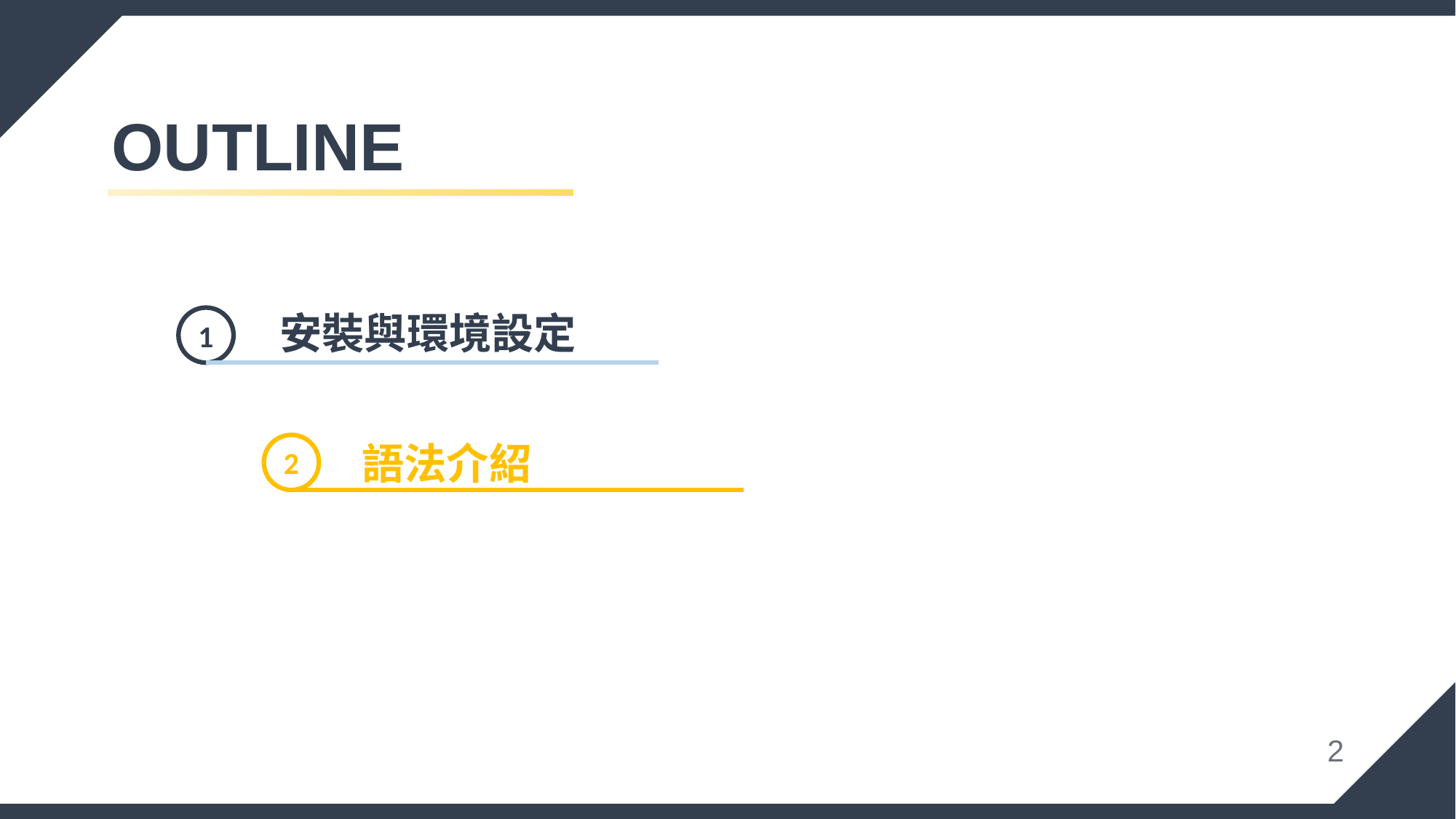

# OUTLINE
安裝與環境設定
1
語法介紹
2
2